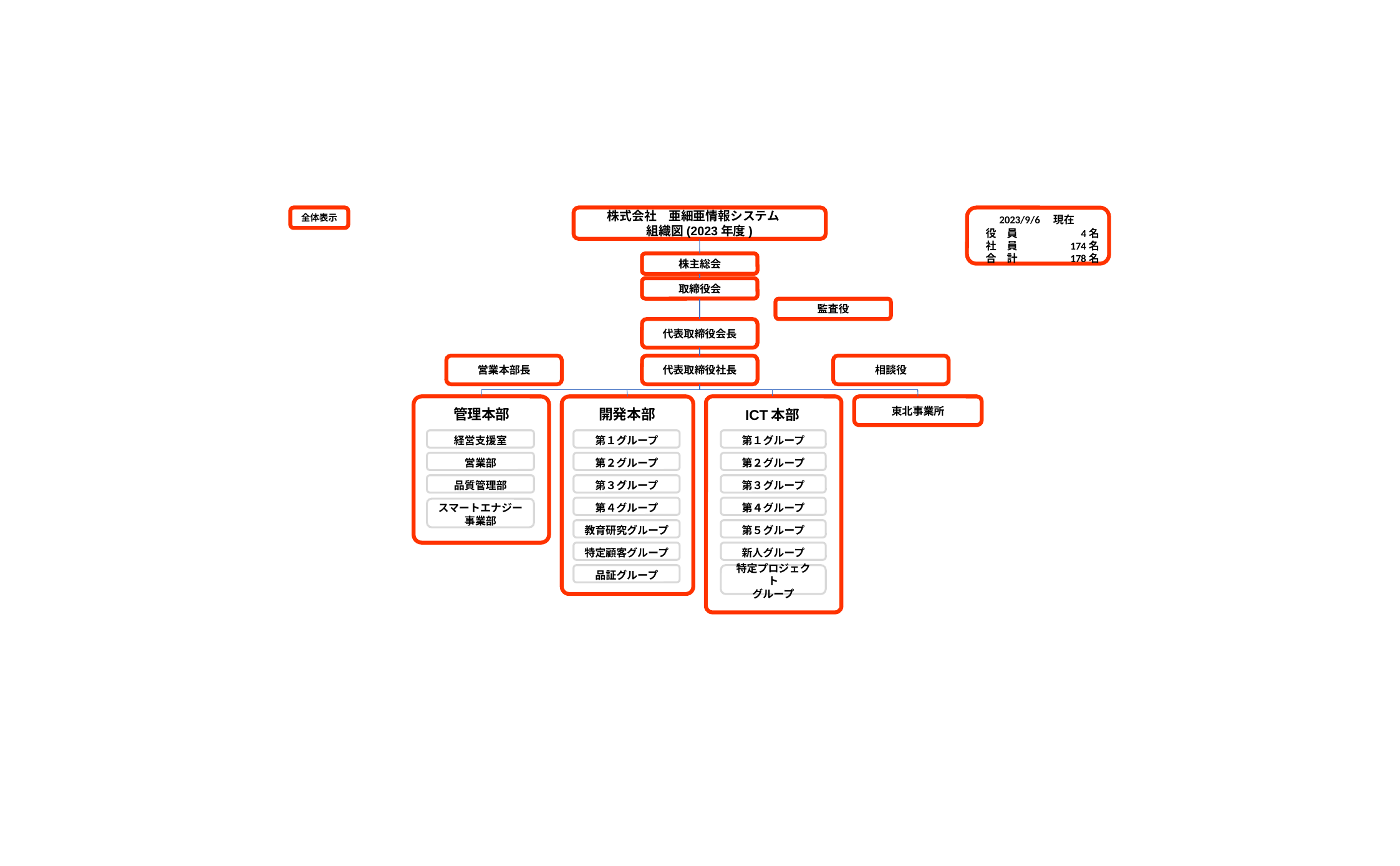

全体表示

株式会社　亜細亜情報システム
組織図(2023年度)
2023/9/6　現在
役　員
社　員
合　計
4名
174名
178名
株主総会
取締役会
監査役
代表取締役会長
営業本部長
相談役
代表取締役社長

東北事業所
管理本部
開発本部
ICT本部
経営支援室
第１グループ
第１グループ
営業部
第２グループ
第２グループ
品質管理部
第３グループ
第３グループ
第４グループ
第４グループ
スマートエナジー
事業部
教育研究グループ
第５グループ
特定顧客グループ
新人グループ
特定プロジェクト
グループ
品証グループ